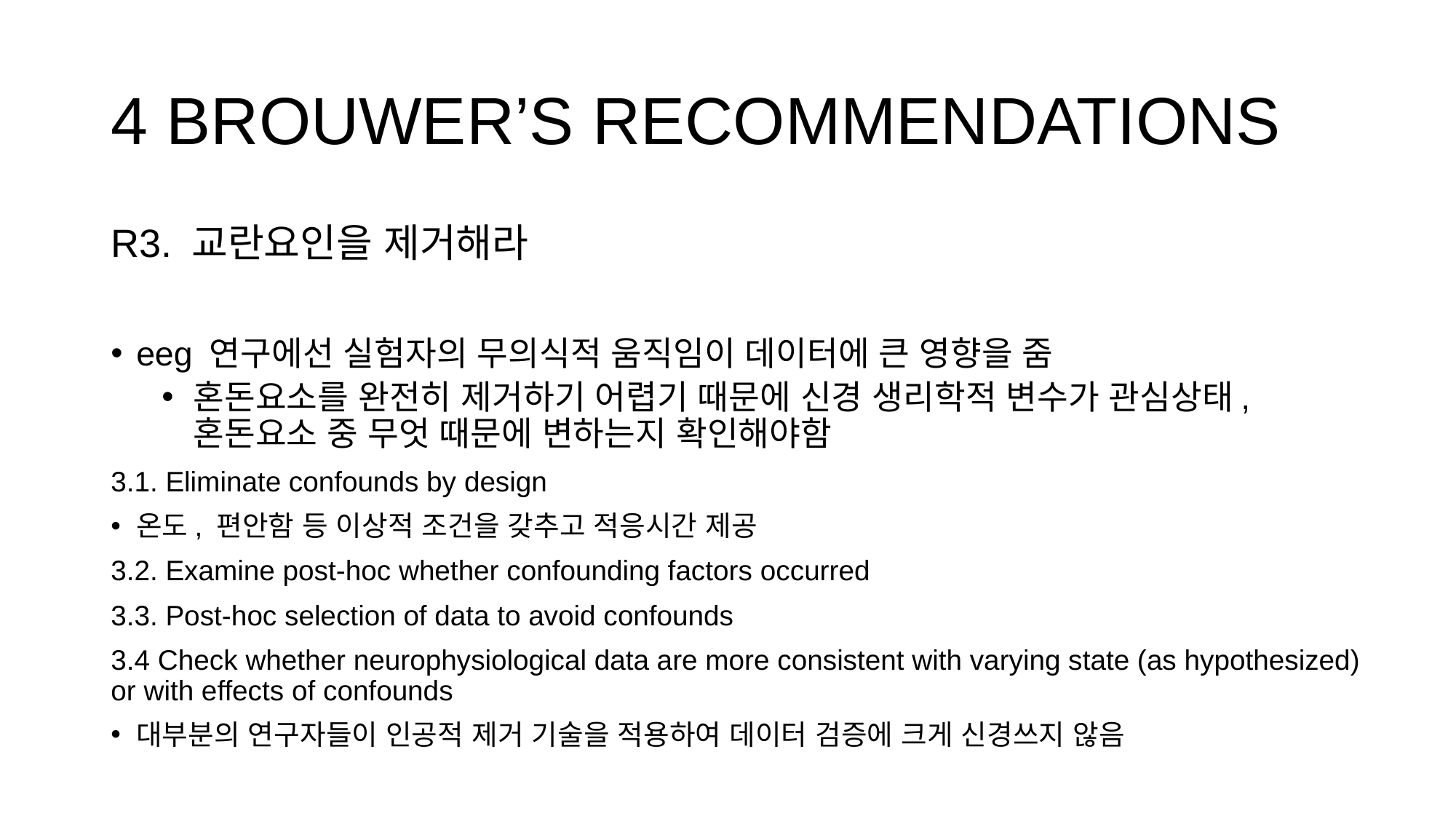

# 4 BROUWER’S RECOMMENDATIONS
R3. 교란요인을 제거해라

eeg 연구에선 실험자의 무의식적 움직임이 데이터에 큰 영향을 줌
혼돈요소를 완전히 제거하기 어렵기 때문에 신경 생리학적 변수가 관심상태, 혼돈요소 중 무엇 때문에 변하는지 확인해야함
3.1. Eliminate confounds by design
온도, 편안함 등 이상적 조건을 갖추고 적응시간 제공
3.2. Examine post-hoc whether confounding factors occurred
3.3. Post-hoc selection of data to avoid confounds
3.4 Check whether neurophysiological data are more consistent with varying state (as hypothesized) or with effects of confounds
대부분의 연구자들이 인공적 제거 기술을 적용하여 데이터 검증에 크게 신경쓰지 않음